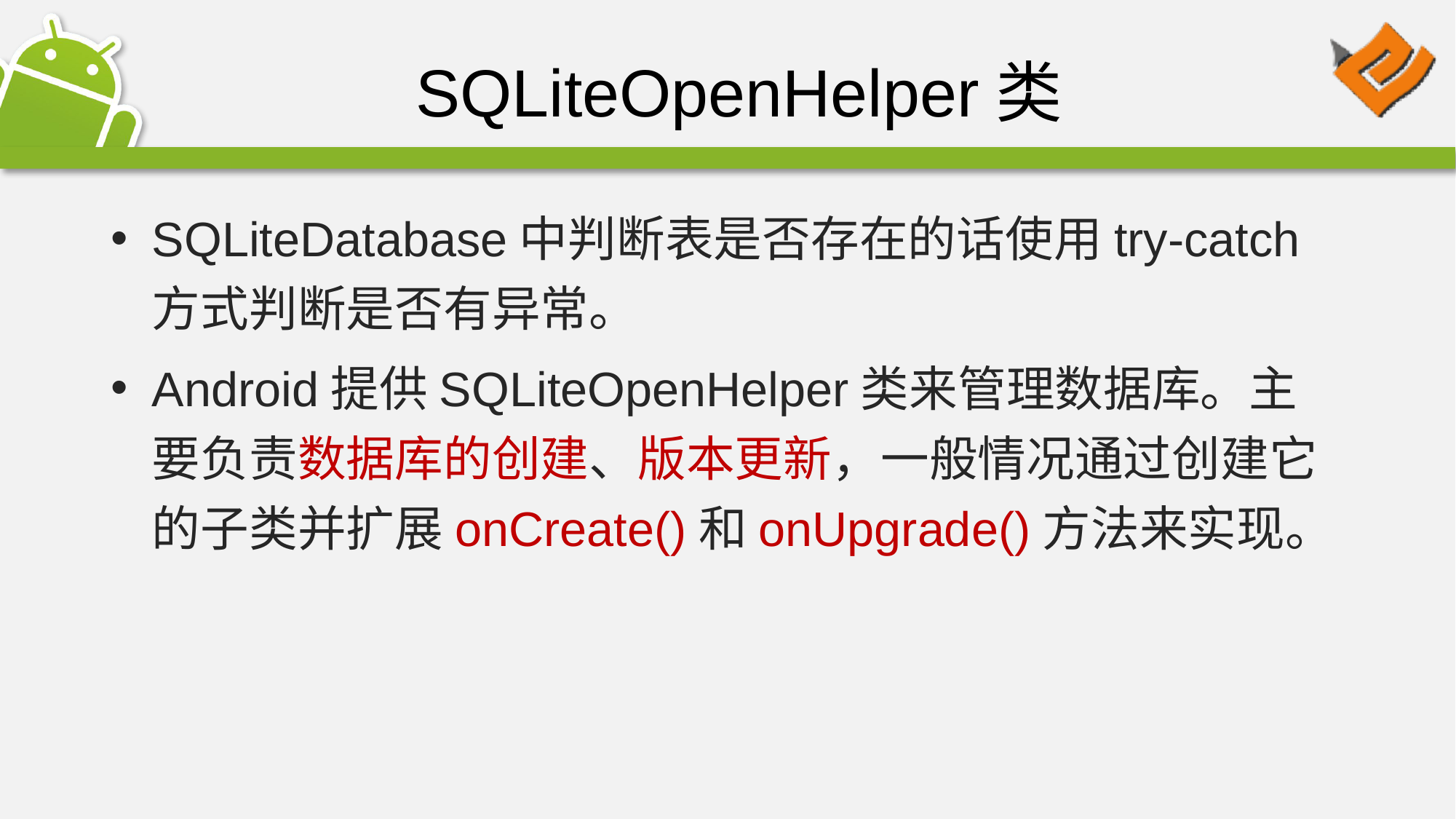

# SQLiteOpenHelper类
SQLiteDatabase中判断表是否存在的话使用try-catch方式判断是否有异常。
Android提供SQLiteOpenHelper类来管理数据库。主要负责数据库的创建、版本更新，一般情况通过创建它的子类并扩展onCreate()和onUpgrade()方法来实现。